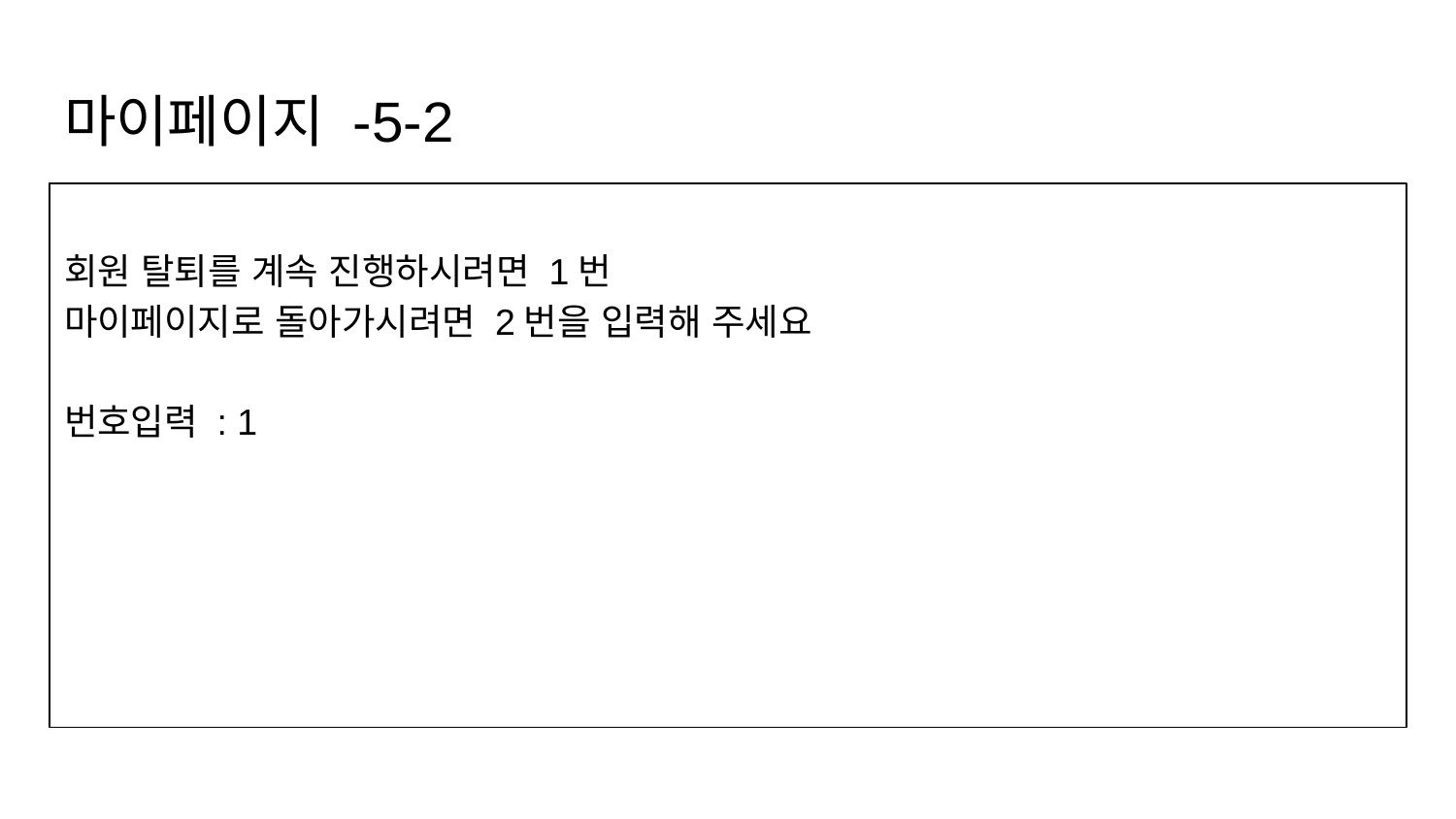

# 마이페이지 -5-2

회원 탈퇴를 계속 진행하시려면 1번
마이페이지로 돌아가시려면 2번을 입력해 주세요

번호입력 : 1